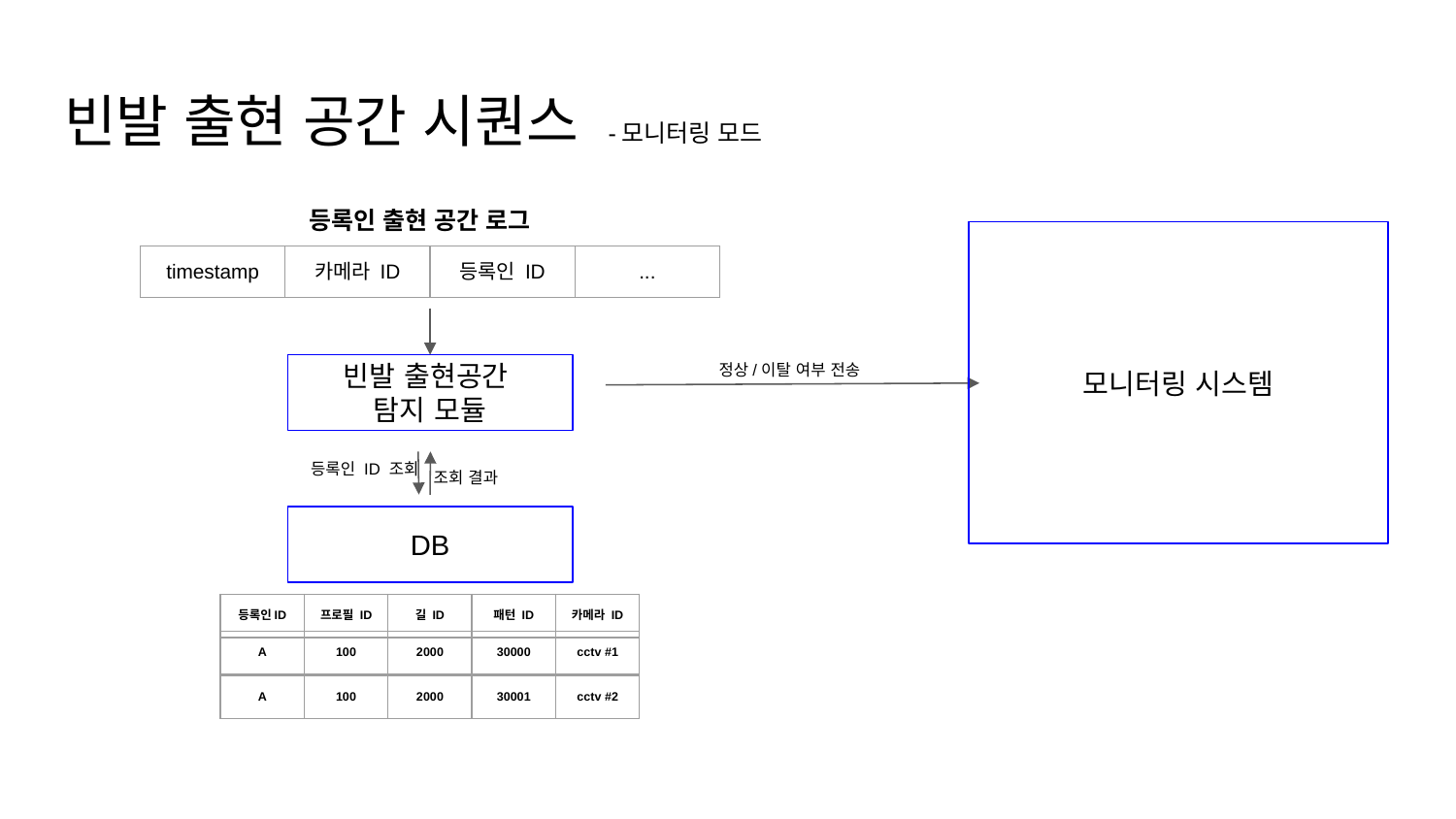

# 빈발 출현 공간 시퀀스 -모니터링 모드
등록인 출현 공간 로그
모니터링 시스템
| timestamp | 카메라 ID | 등록인 ID | ... |
| --- | --- | --- | --- |
정상/이탈 여부 전송
빈발 출현공간
탐지 모듈
등록인 ID 조회
조회 결과
DB
| 등록인ID | 프로필 ID | 길 ID | 패턴 ID | 카메라 ID |
| --- | --- | --- | --- | --- |
| A | 100 | 2000 | 30000 | cctv #1 |
| --- | --- | --- | --- | --- |
| A | 100 | 2000 | 30001 | cctv #2 |
| --- | --- | --- | --- | --- |